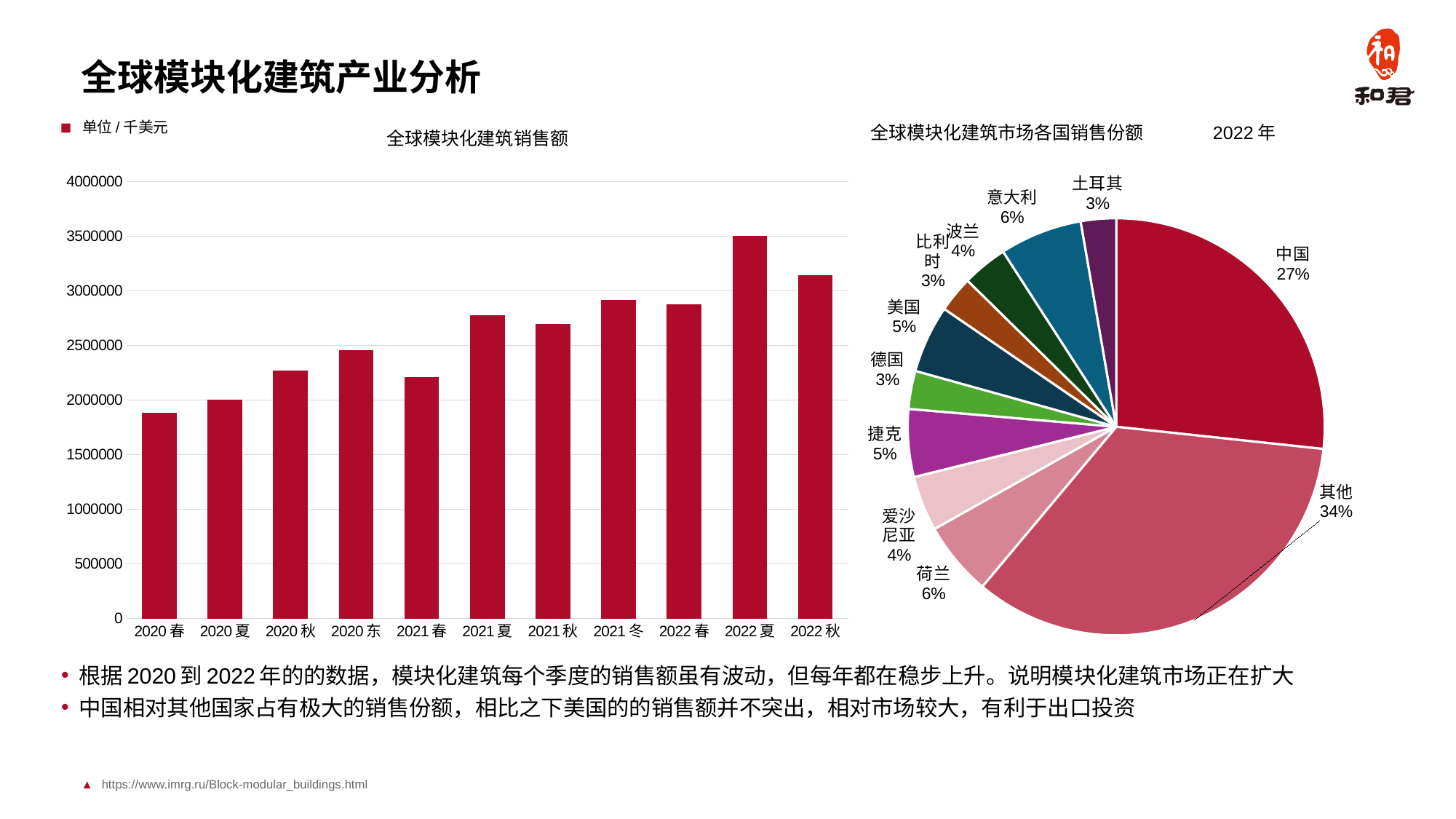

# 全球模块化建筑产业分析

### Chart: 全球模块化建筑销售额

| Category |  单位/千美元  |
|---|---|
| 2020春 | 1886223.0 |
| 2020夏 | 2004750.0 |
| 2020秋 | 2269664.0 |
| 2020东 | 2454560.0 |
| 2021春 | 2210333.0 |
| 2021夏 | 2775276.0 |
| 2021秋 | 2696792.0 |
| 2021冬 | 2914500.0 |
| 2022春 | 2875009.0 |
| 2022夏 | 3506310.0 |
| 2022秋 | 3142867.0 |

### Chart: 全球模块化建筑市场各国销售份额              2022年

| Category | 销售额 |
|---|---|
| 中国 | 26.7 |
| 其他 | 34.4 |
| 荷兰 | 5.75 |
| 爱沙尼亚 | 4.27 |
| 捷克 | 5.25 |
| 德国 | 2.95 |
| 美国 | 5.24 |
| 比利时 | 2.8 |
| 波兰 | 3.51 |
| 意大利 | 6.4 |
| 土耳其 | 2.73 |
根据2020到2022年的的数据，模块化建筑每个季度的销售额虽有波动，但每年都在稳步上升。说明模块化建筑市场正在扩大
中国相对其他国家占有极大的销售份额，相比之下美国的的销售额并不突出，相对市场较大，有利于出口投资
https://www.imrg.ru/Block-modular_buildings.html